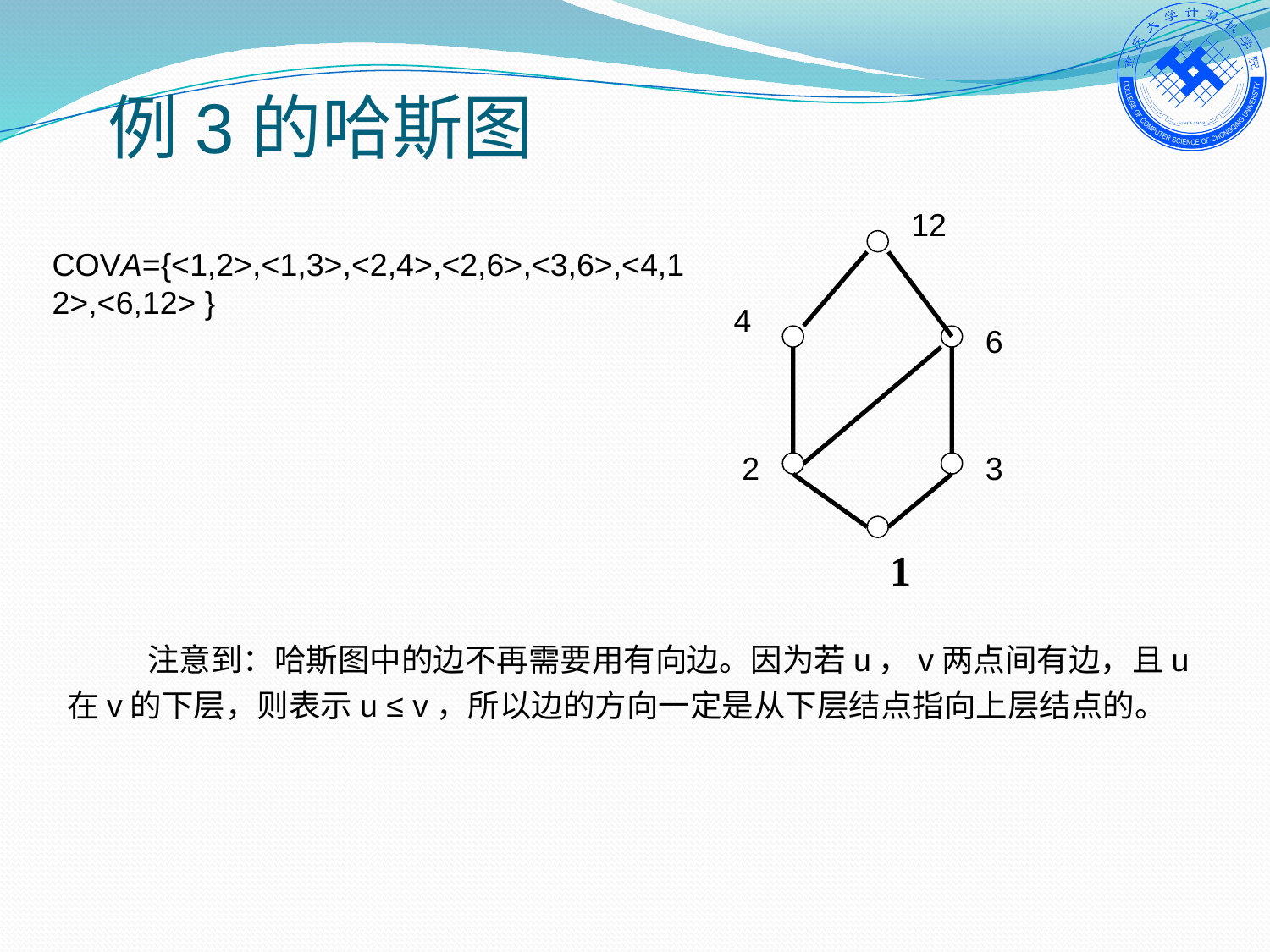

# 例3的哈斯图
12

COVA={<1,2>,<1,3>,<2,4>,<2,6>,<3,6>,<4,12>,<6,12> }

4
6

2
3

1
注意到：哈斯图中的边不再需要用有向边。因为若u，v两点间有边，且u在v的下层，则表示u ≤ v，所以边的方向一定是从下层结点指向上层结点的。